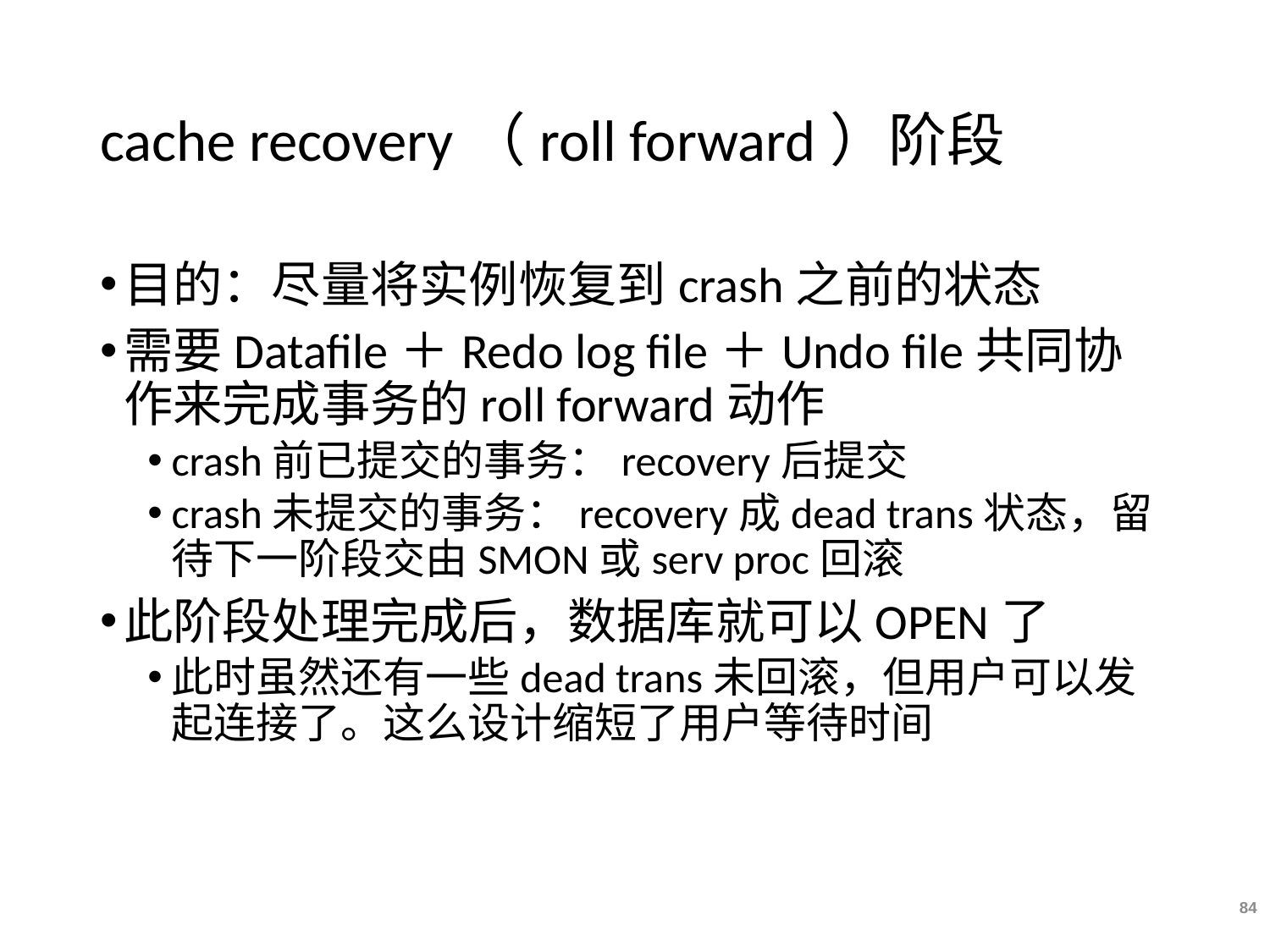

# cache recovery（roll forward）阶段
目的：尽量将实例恢复到crash之前的状态
需要Datafile＋Redo log file＋Undo file共同协作来完成事务的roll forward动作
crash前已提交的事务：recovery后提交
crash未提交的事务：recovery成dead trans状态，留待下一阶段交由SMON或serv proc回滚
此阶段处理完成后，数据库就可以OPEN了
此时虽然还有一些dead trans未回滚，但用户可以发起连接了。这么设计缩短了用户等待时间

84